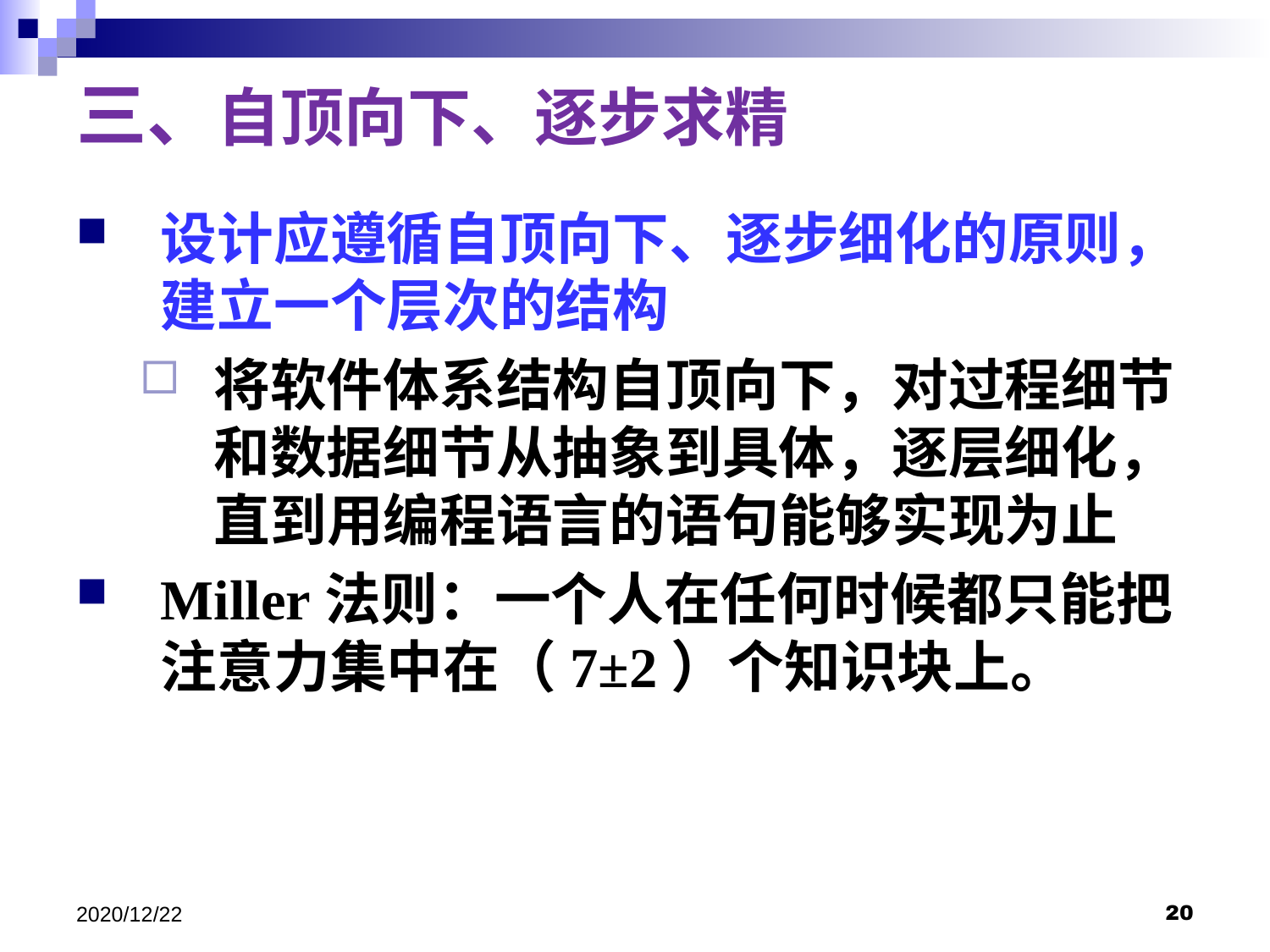

# 三、自顶向下、逐步求精
设计应遵循自顶向下、逐步细化的原则，建立一个层次的结构
将软件体系结构自顶向下，对过程细节和数据细节从抽象到具体，逐层细化，直到用编程语言的语句能够实现为止
Miller法则：一个人在任何时候都只能把注意力集中在（7±2）个知识块上。
2020/12/22
20